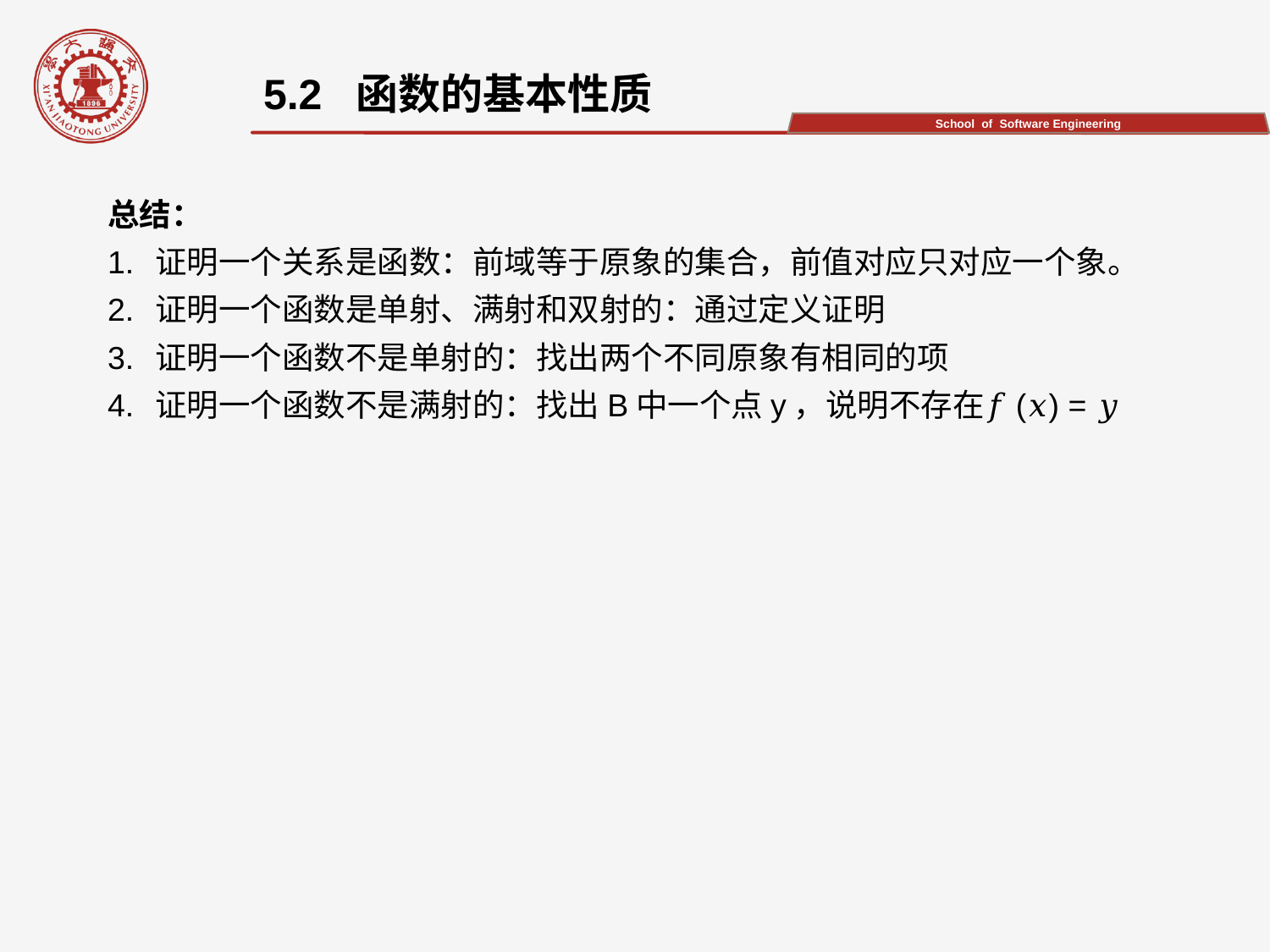

5.2  函数的基本性质
总结：
证明一个关系是函数：前域等于原象的集合，前值对应只对应一个象。
证明一个函数是单射、满射和双射的：通过定义证明
证明一个函数不是单射的：找出两个不同原象有相同的项
证明一个函数不是满射的：找出B中一个点y，说明不存在𝑓(𝑥) = 𝑦